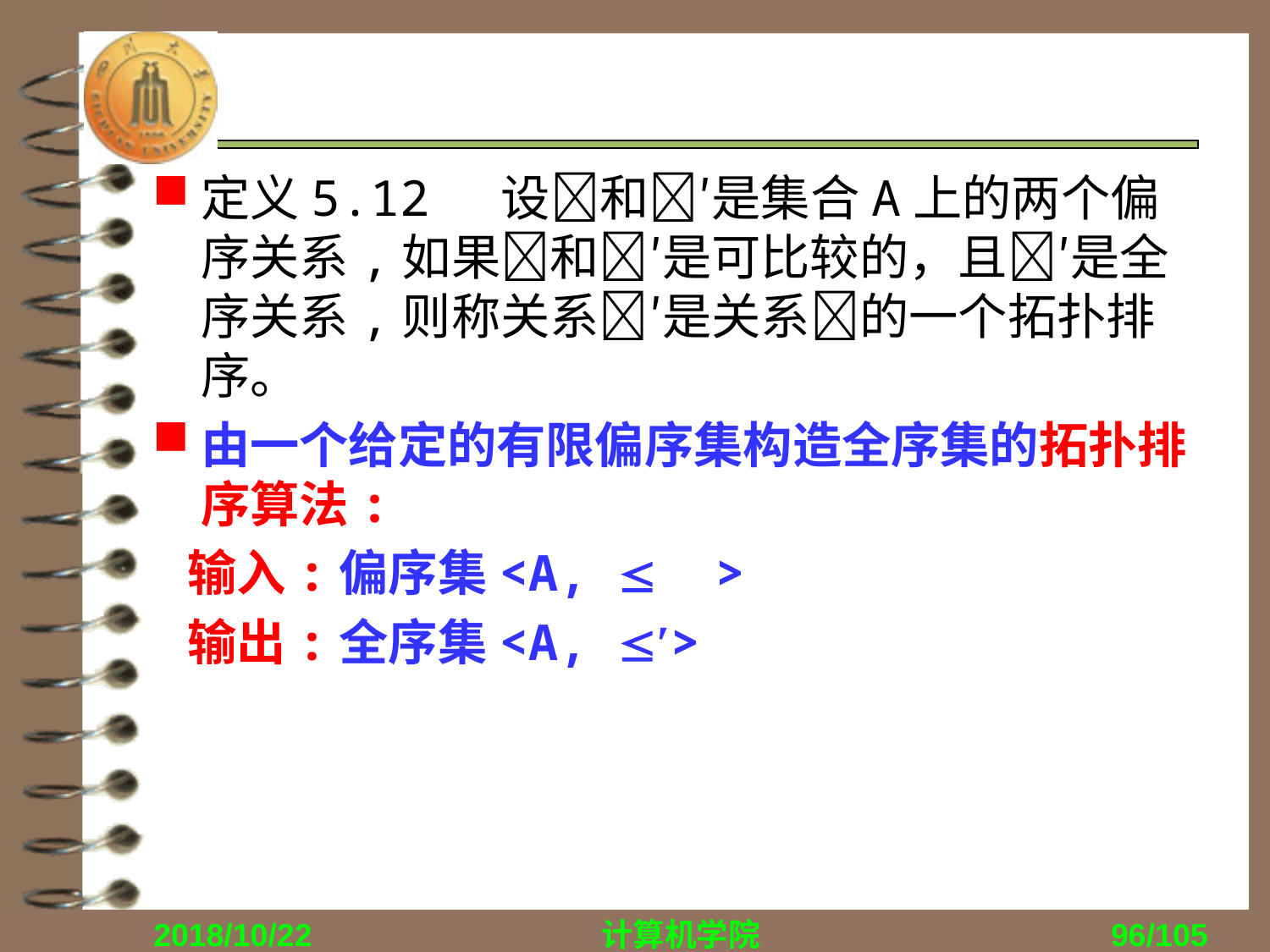

#
定义5.12  设≤和≤′是集合A上的两个偏序关系,如果≤和≤′是可比较的，且≤′是全序关系,则称关系≤′是关系≤的一个拓扑排序。
由一个给定的有限偏序集构造全序集的拓扑排序算法:
  输入:偏序集<A, ≤  >
  输出:全序集<A, ≤′>
2018/10/22
计算机学院
96/105